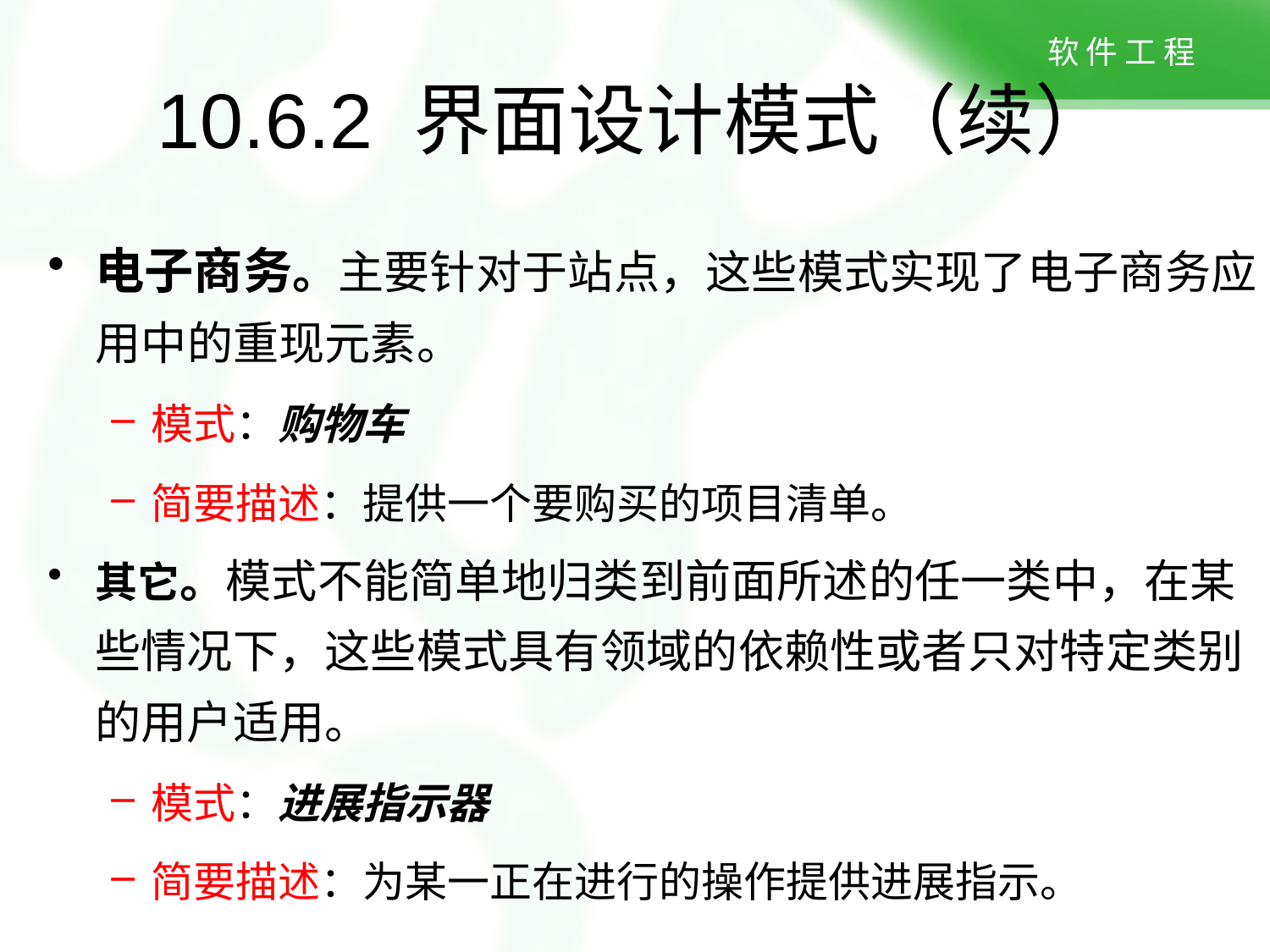

# 10.6.2 界面设计模式（续）
电子商务。主要针对于站点，这些模式实现了电子商务应用中的重现元素。
模式：购物车
简要描述：提供一个要购买的项目清单。
其它。模式不能简单地归类到前面所述的任一类中，在某些情况下，这些模式具有领域的依赖性或者只对特定类别的用户适用。
模式：进展指示器
简要描述：为某一正在进行的操作提供进展指示。